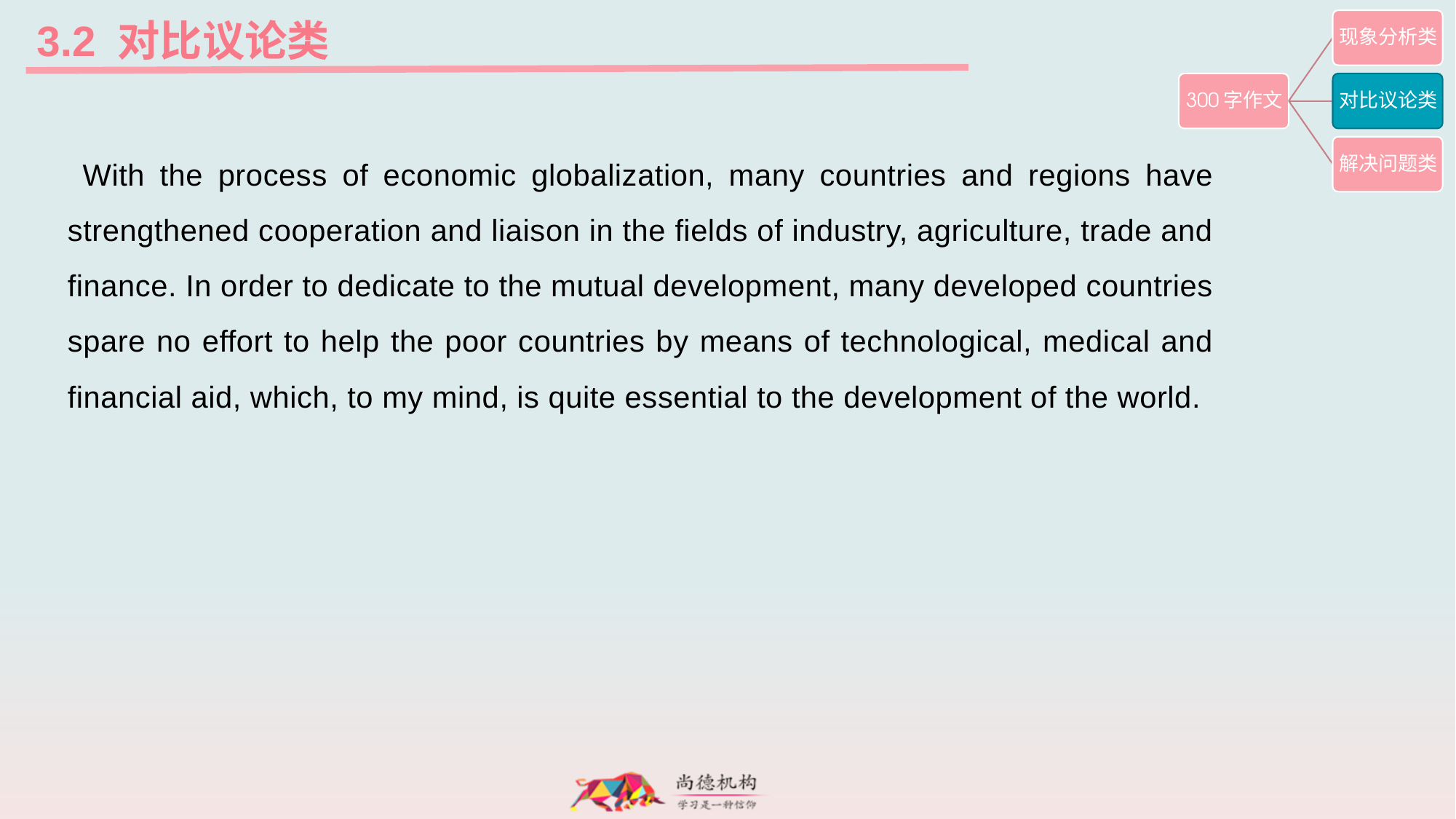

3.2 对比议论类
300字作文

现象分析类

对比议论类

解决问题类
 ​​With the process of economic globalization, many countries and regions have strengthened cooperation and liaison in the fields of industry, agriculture, trade and finance. In order to dedicate to the mutual development, many developed countries spare no effort to help the poor countries by means of technological, medical and financial aid, which, to my mind, is quite essential to the development of the world.